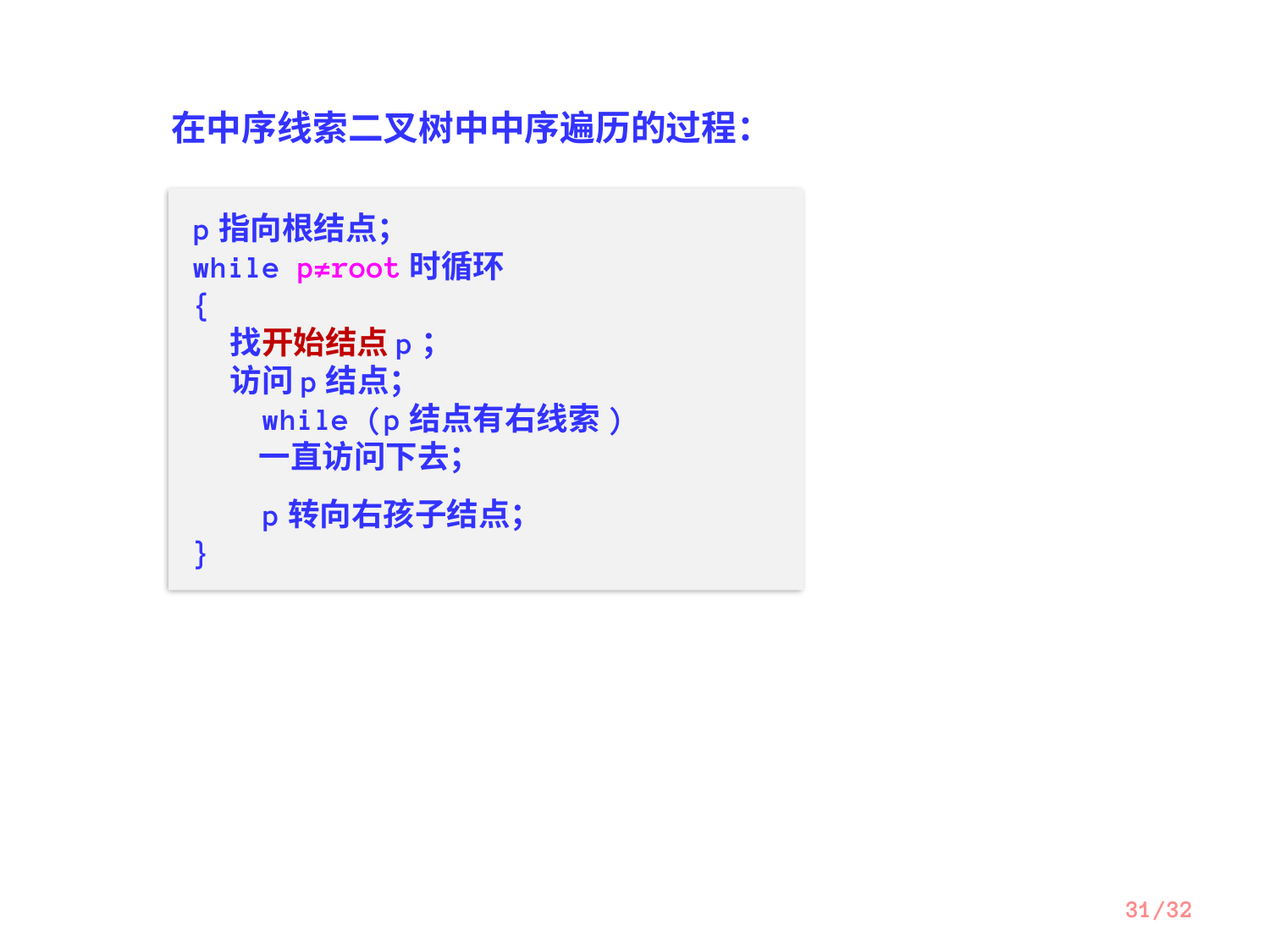

在中序线索二叉树中中序遍历的过程：
p指向根结点；
while p≠root时循环
{
    找开始结点p；
    访问p结点；
    while (p结点有右线索)
        一直访问下去；
    p转向右孩子结点；
}
31/32